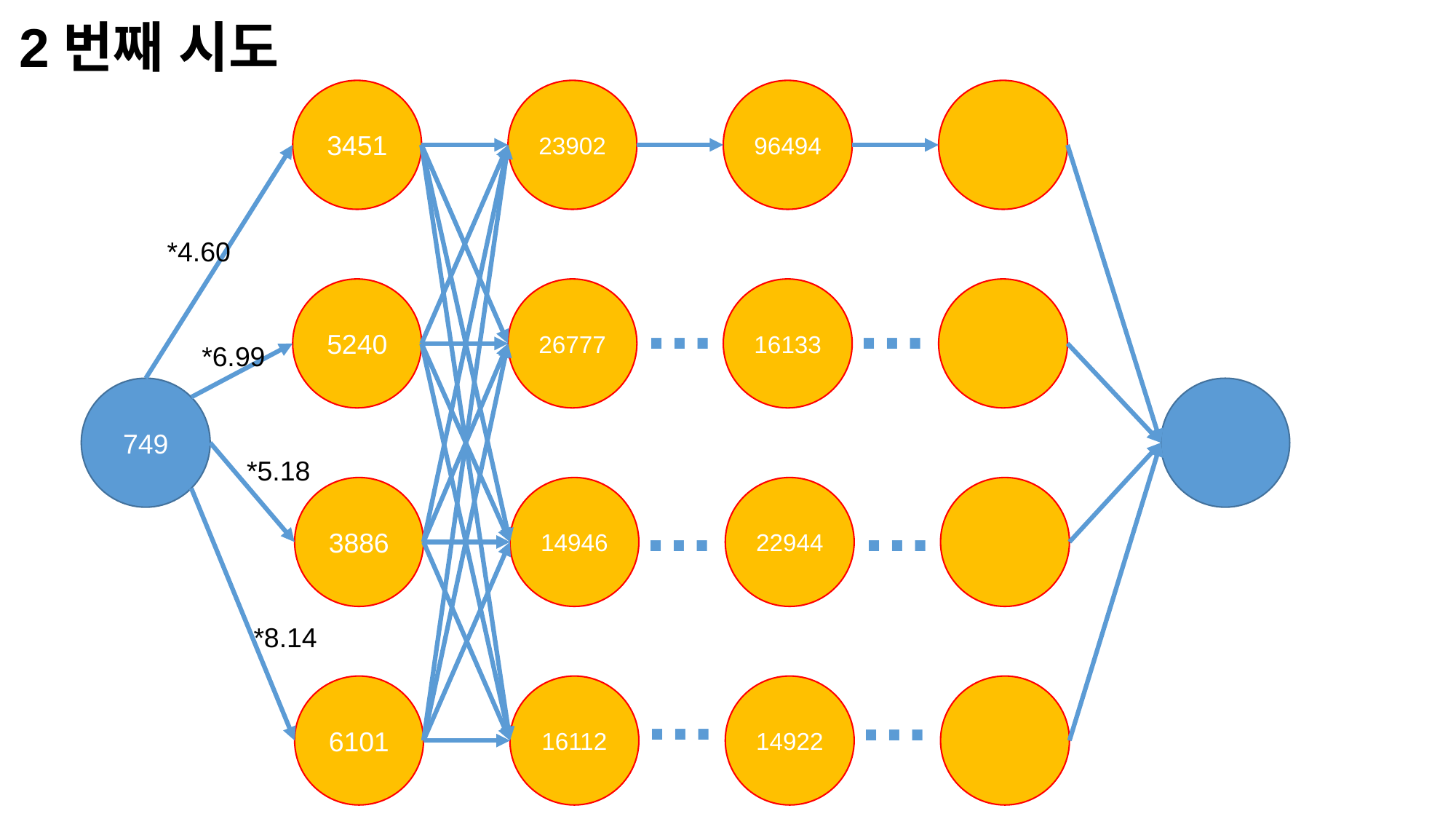

2번째 시도
3451
23902
96494

*4.60
…
…
5240
26777
16133

*6.99
749

*5.18
…
…
3886
14946
22944

*8.14
…
…
6101
16112
14922